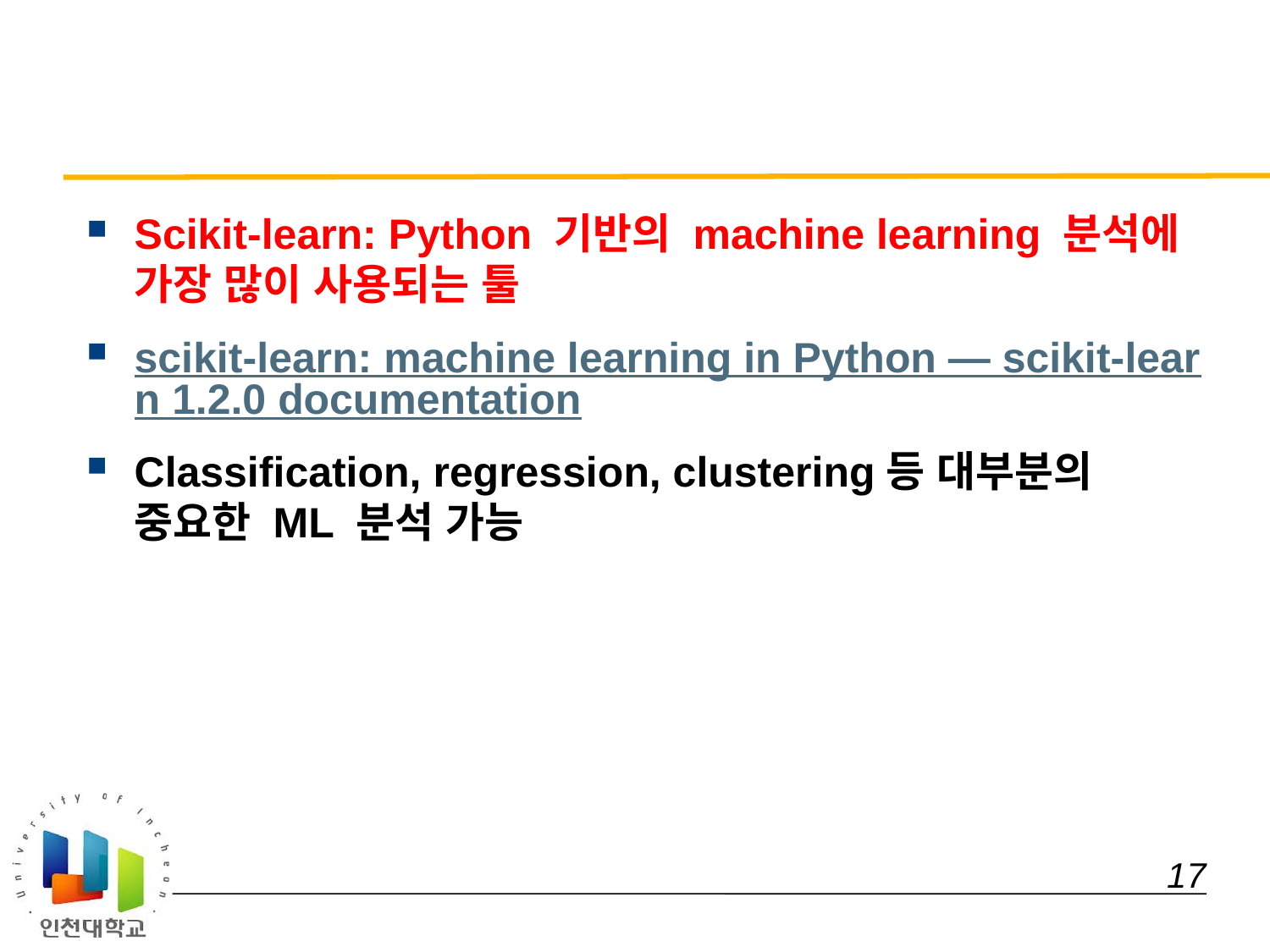

#
Scikit-learn: Python 기반의 machine learning 분석에 가장 많이 사용되는 툴
scikit-learn: machine learning in Python — scikit-learn 1.2.0 documentation
Classification, regression, clustering등 대부분의 중요한 ML 분석 가능
 17